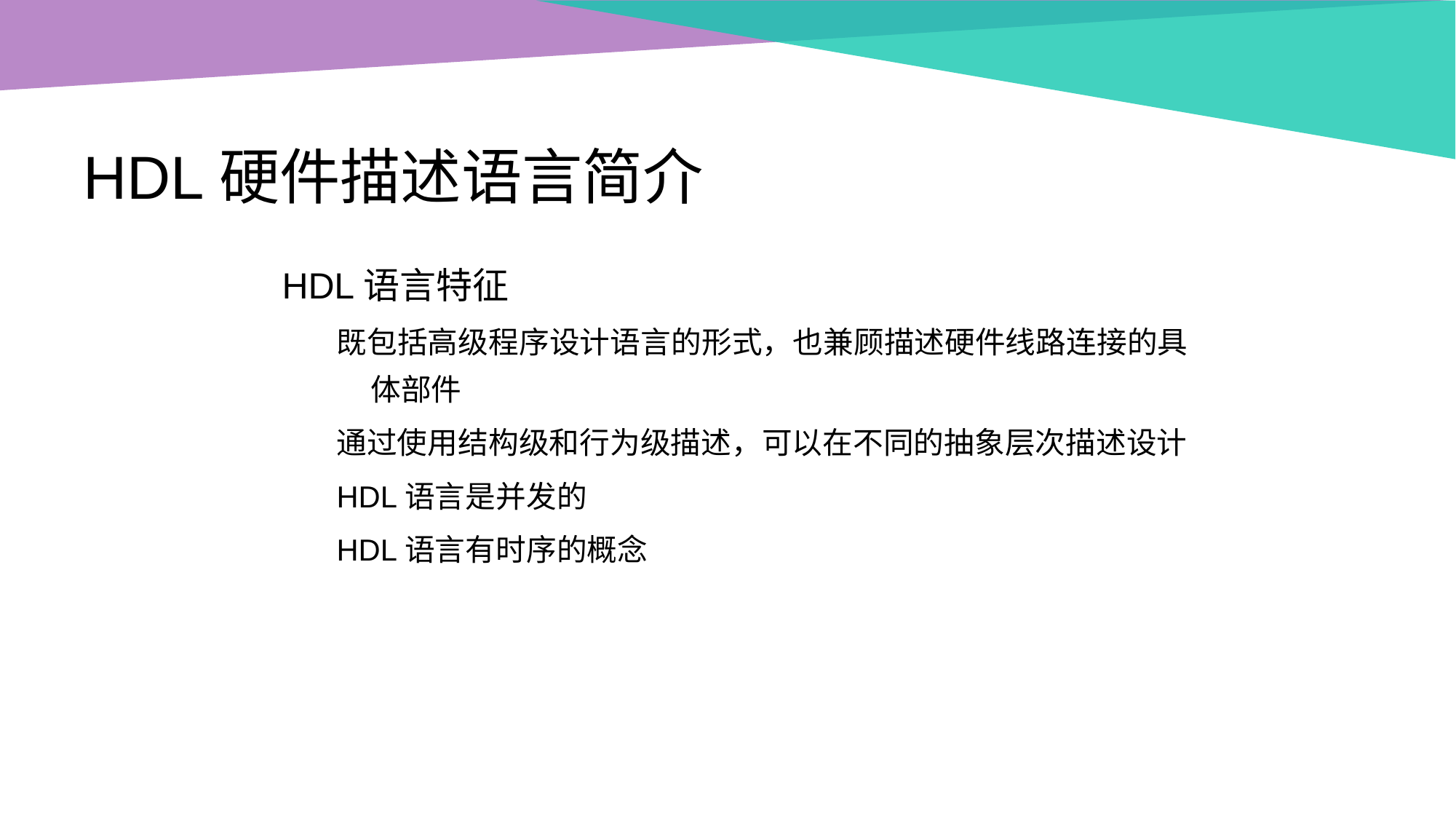

# HDL硬件描述语言简介
HDL语言特征
既包括高级程序设计语言的形式，也兼顾描述硬件线路连接的具体部件
通过使用结构级和行为级描述，可以在不同的抽象层次描述设计
HDL语言是并发的
HDL语言有时序的概念